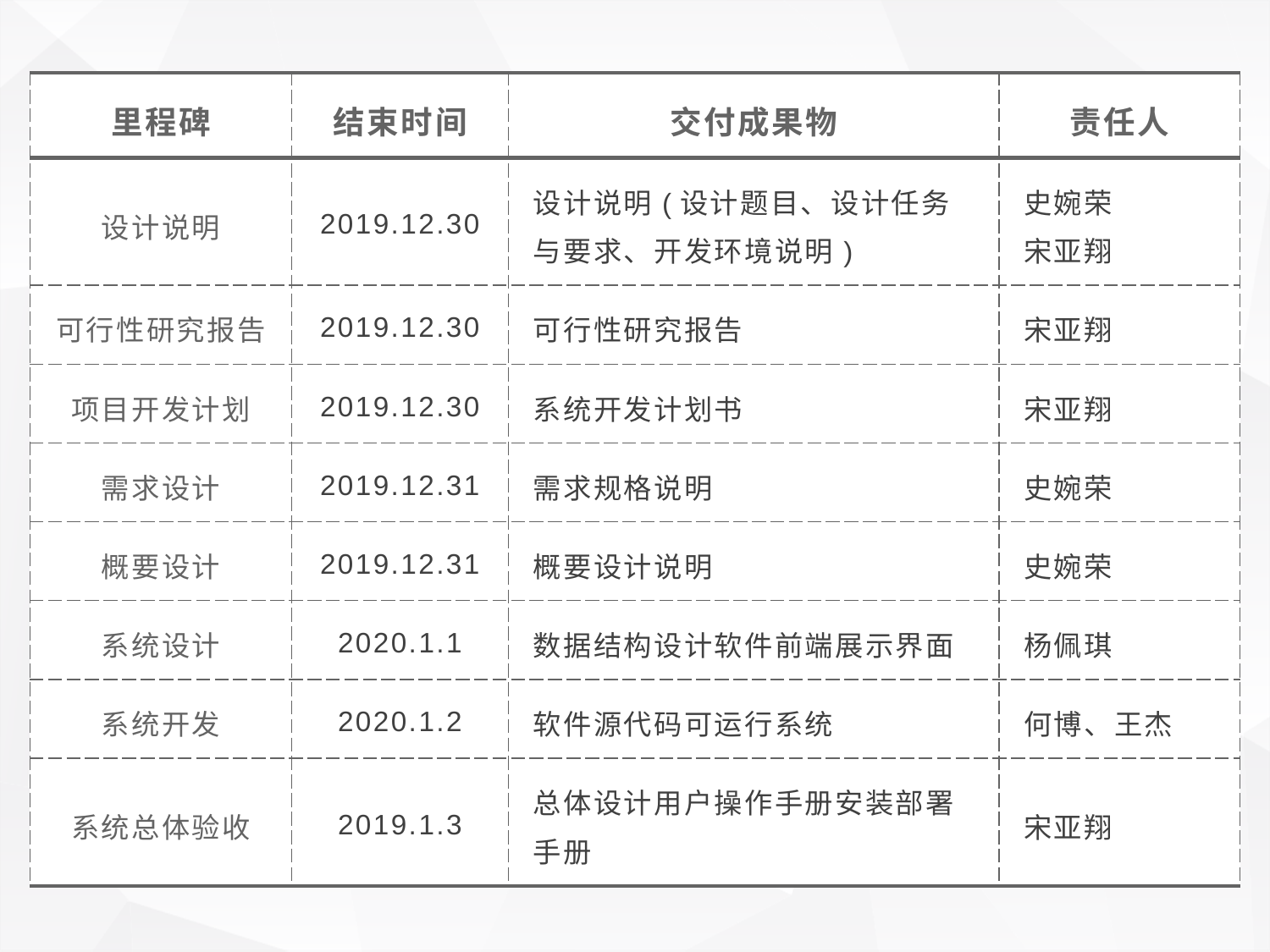

| 里程碑 | 结束时间 | 交付成果物 | 责任人 |
| --- | --- | --- | --- |
| 设计说明 | 2019.12.30 | 设计说明(设计题目、设计任务与要求、开发环境说明) | 史婉荣 宋亚翔 |
| 可行性研究报告 | 2019.12.30 | 可行性研究报告 | 宋亚翔 |
| 项目开发计划 | 2019.12.30 | 系统开发计划书 | 宋亚翔 |
| 需求设计 | 2019.12.31 | 需求规格说明 | 史婉荣 |
| 概要设计 | 2019.12.31 | 概要设计说明 | 史婉荣 |
| 系统设计 | 2020.1.1 | 数据结构设计软件前端展示界面 | 杨佩琪 |
| 系统开发 | 2020.1.2 | 软件源代码可运行系统 | 何博、王杰 |
| 系统总体验收 | 2019.1.3 | 总体设计用户操作手册安装部署手册 | 宋亚翔 |